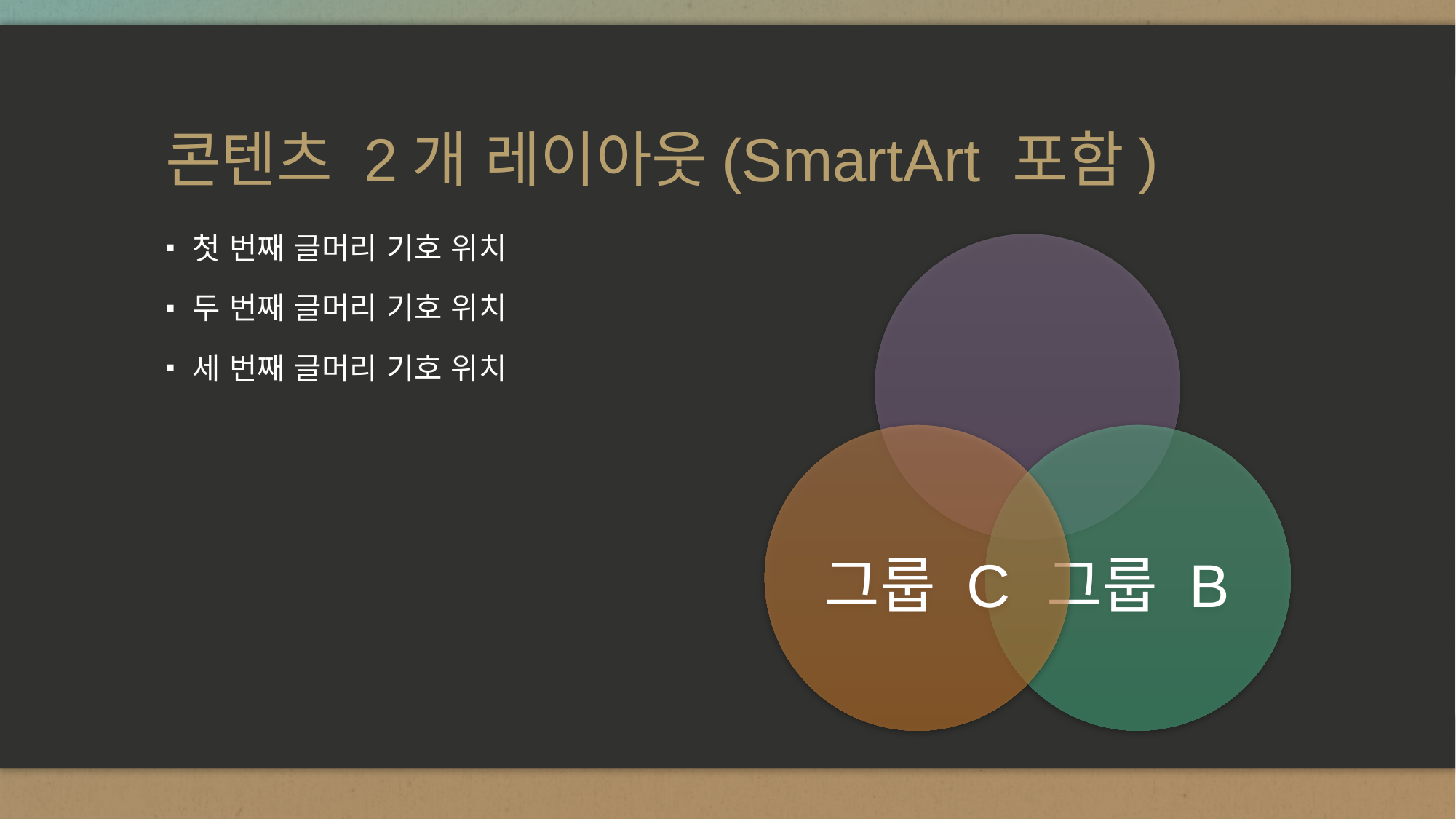

# 콘텐츠 2개 레이아웃(SmartArt 포함)
첫 번째 글머리 기호 위치
두 번째 글머리 기호 위치
세 번째 글머리 기호 위치

그룹 B
그룹 C